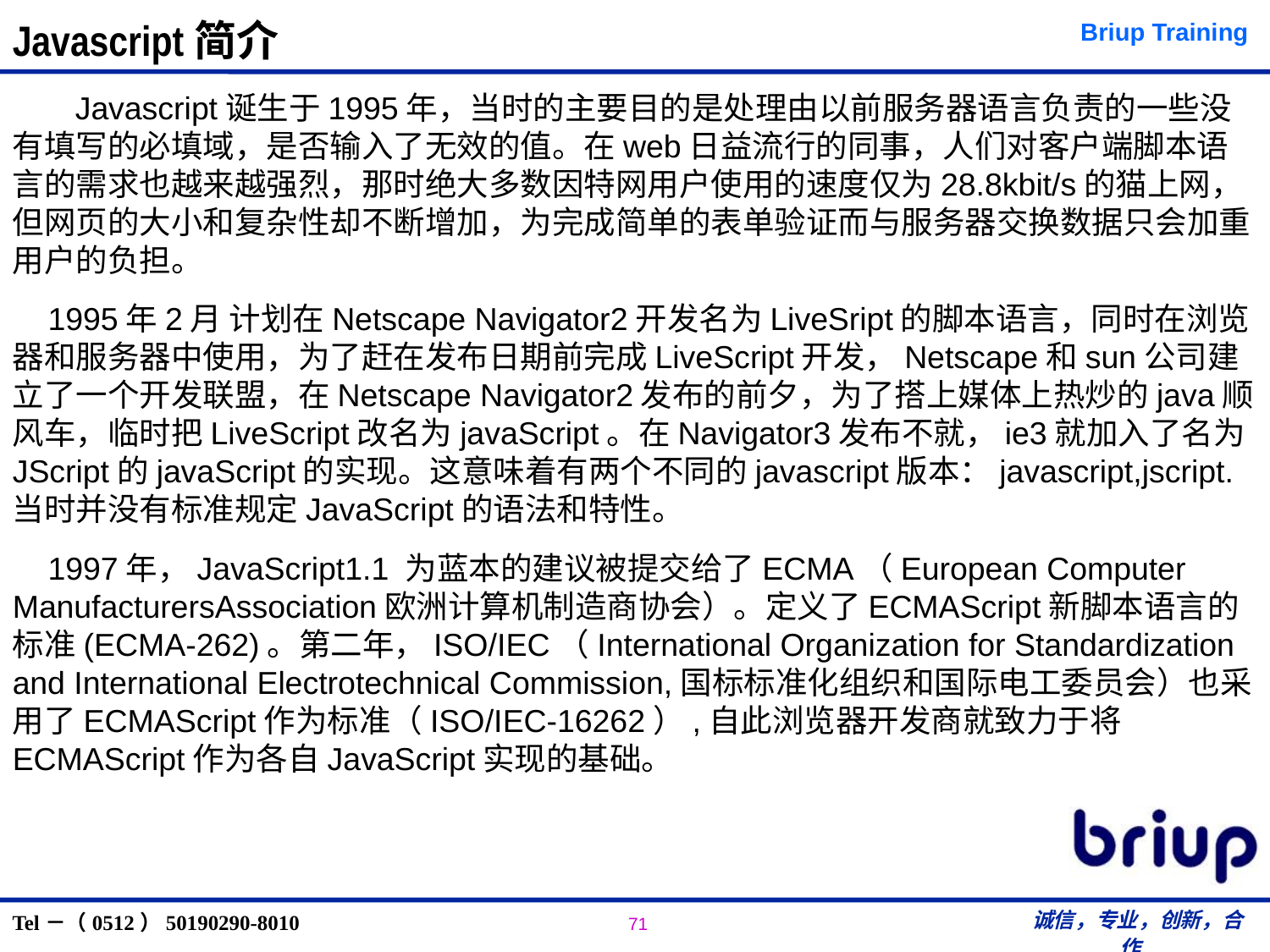

# Javascript简介
        Javascript诞生于1995年，当时的主要目的是处理由以前服务器语言负责的一些没有填写的必填域，是否输入了无效的值。在web日益流行的同事，人们对客户端脚本语言的需求也越来越强烈，那时绝大多数因特网用户使用的速度仅为28.8kbit/s的猫上网，但网页的大小和复杂性却不断增加，为完成简单的表单验证而与服务器交换数据只会加重用户的负担。
    1995年2月 计划在Netscape Navigator2开发名为LiveSript的脚本语言，同时在浏览器和服务器中使用，为了赶在发布日期前完成LiveScript开发，Netscape和sun公司建立了一个开发联盟，在Netscape Navigator2发布的前夕，为了搭上媒体上热炒的java顺风车，临时把LiveScript改名为javaScript。在Navigator3发布不就，ie3就加入了名为JScript的javaScript的实现。这意味着有两个不同的javascript版本：javascript,jscript.当时并没有标准规定JavaScript的语法和特性。
    1997年，JavaScript1.1 为蓝本的建议被提交给了ECMA（European Computer ManufacturersAssociation欧洲计算机制造商协会）。定义了ECMAScript新脚本语言的标准(ECMA-262)。第二年，ISO/IEC（International Organization for Standardization and International Electrotechnical Commission,国标标准化组织和国际电工委员会）也采用了ECMAScript作为标准（ISO/IEC-16262）,自此浏览器开发商就致力于将ECMAScript作为各自JavaScript实现的基础。